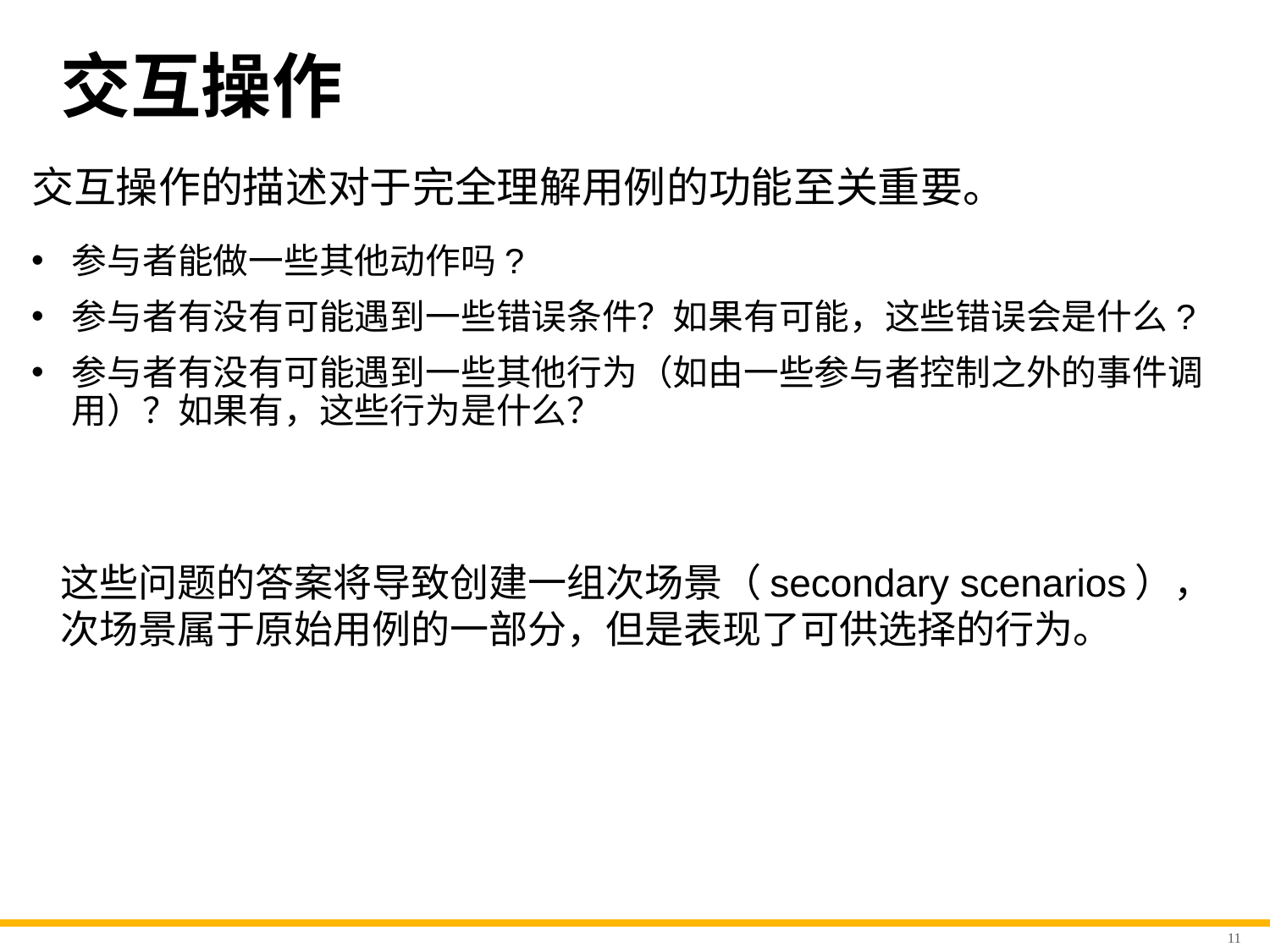

# 交互操作
交互操作的描述对于完全理解用例的功能至关重要。
参与者能做一些其他动作吗?
参与者有没有可能遇到一些错误条件？如果有可能，这些错误会是什么?
参与者有没有可能遇到一些其他行为（如由一些参与者控制之外的事件调用）？如果有，这些行为是什么？
这些问题的答案将导致创建一组次场景（secondary scenarios），次场景属于原始用例的一部分，但是表现了可供选择的行为。
11